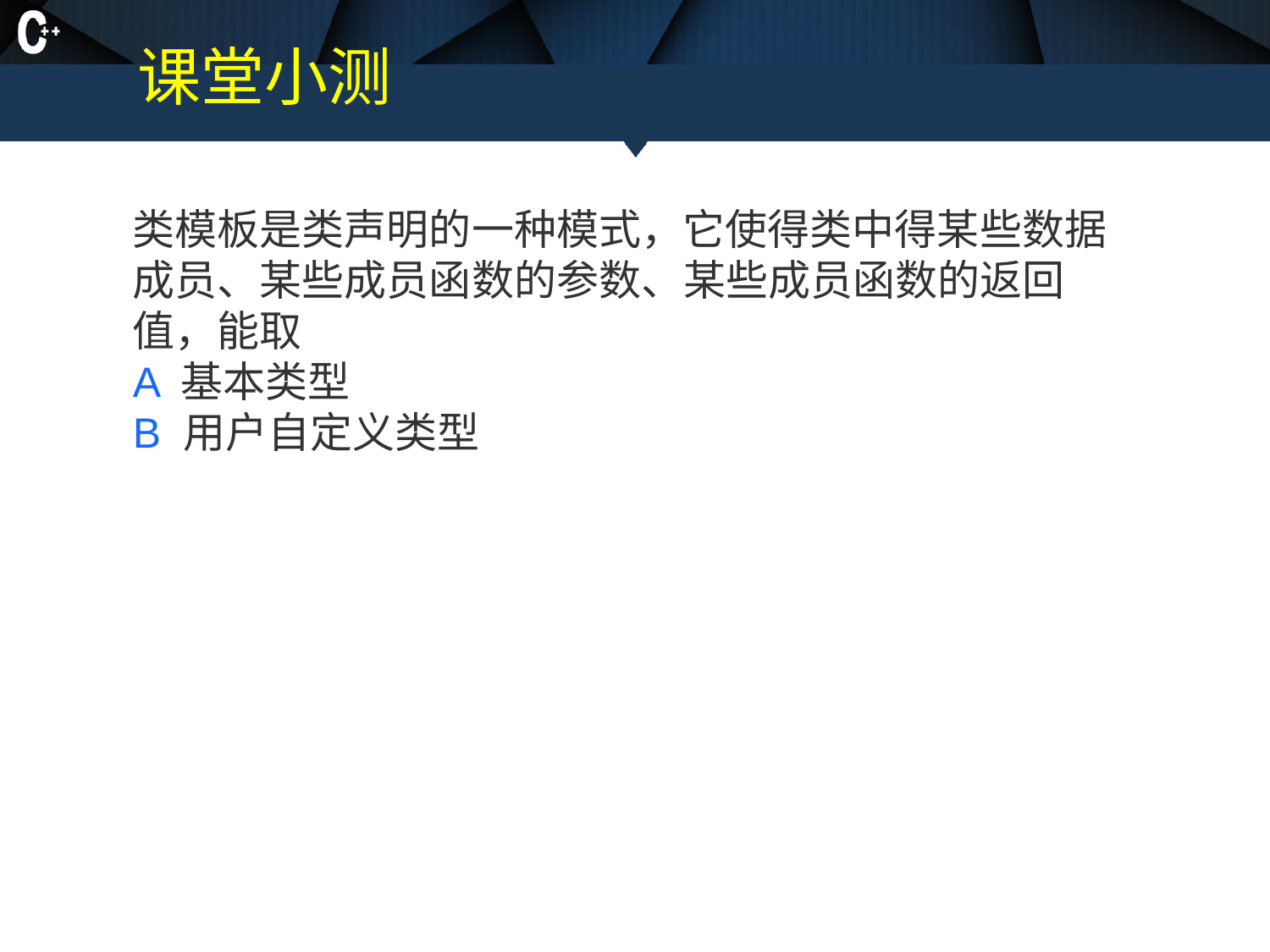

# 课堂小测
类模板是类声明的一种模式，它使得类中得某些数据成员、某些成员函数的参数、某些成员函数的返回值，能取
A 基本类型
B 用户自定义类型